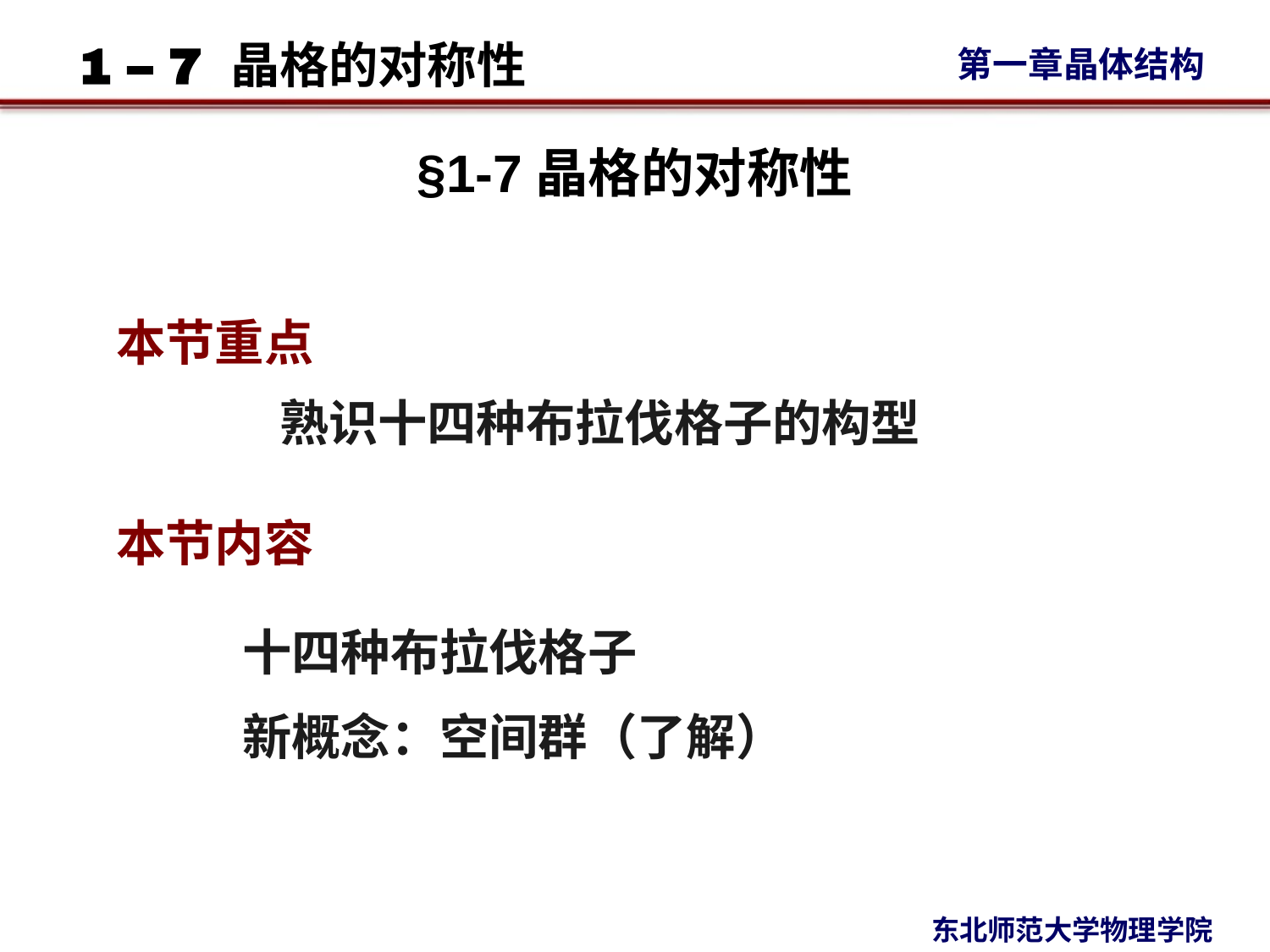

# §1-7晶格的对称性
本节重点
熟识十四种布拉伐格子的构型
本节内容
十四种布拉伐格子
新概念：空间群（了解）